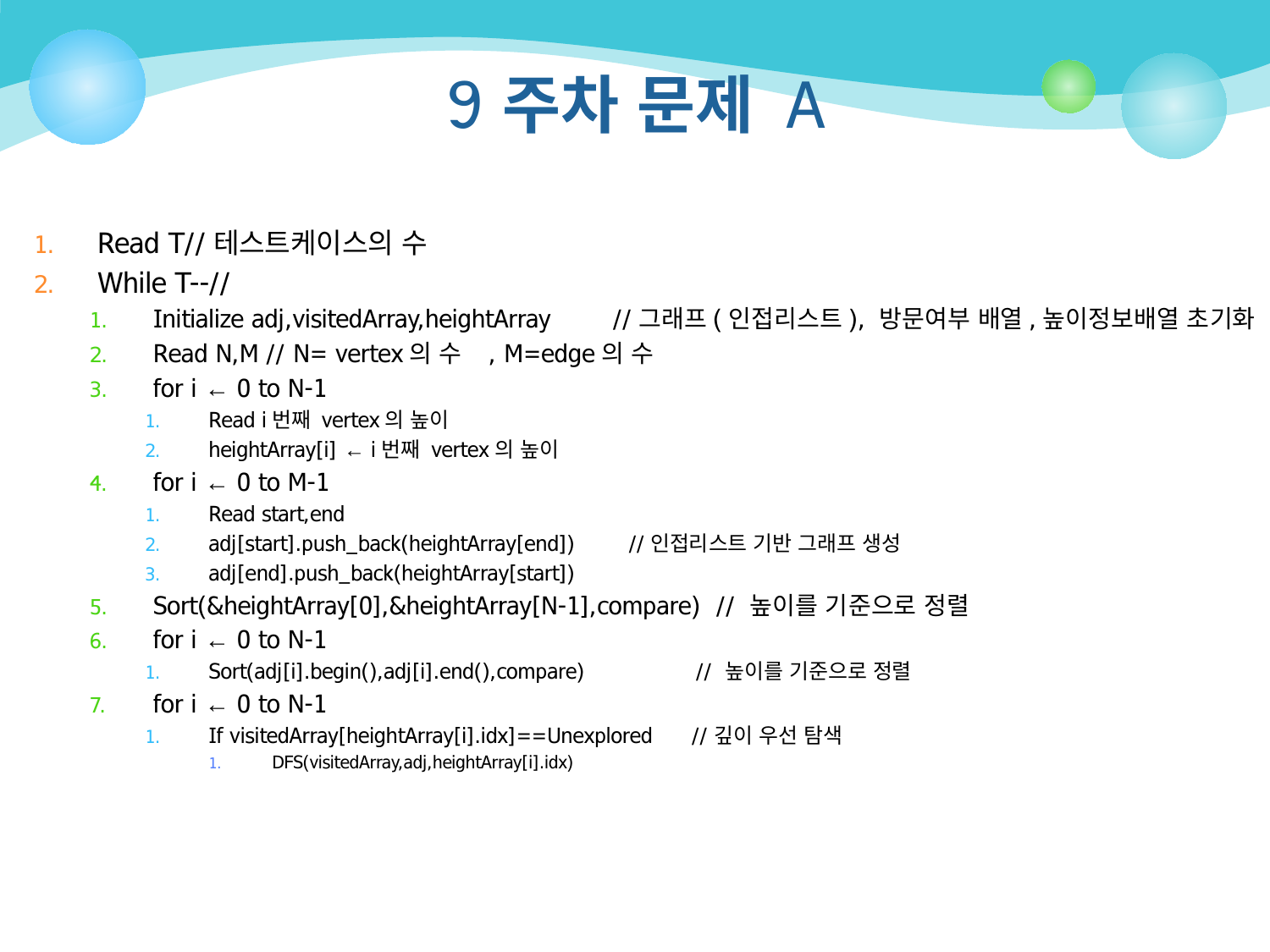

# 9주차 문제 A
Read T//테스트케이스의 수
While T--//
Initialize adj,visitedArray,heightArray        //그래프(인접리스트), 방문여부 배열,높이정보배열 초기화
Read N,M // N= vertex의 수   , M=edge의 수
for i ← 0 to N-1
Read i번째 vertex의 높이
heightArray[i] ← i번째 vertex의 높이
for i ← 0 to M-1
Read start,end
adj[start].push_back(heightArray[end])	      //인접리스트 기반 그래프 생성
adj[end].push_back(heightArray[start])
Sort(&heightArray[0],&heightArray[N-1],compare)  // 높이를 기준으로 정렬
for i ← 0 to N-1
Sort(adj[i].begin(),adj[i].end(),compare)                 // 높이를 기준으로 정렬
for i ← 0 to N-1
If visitedArray[heightArray[i].idx]==Unexplored      //깊이 우선 탐색
DFS(visitedArray,adj,heightArray[i].idx)